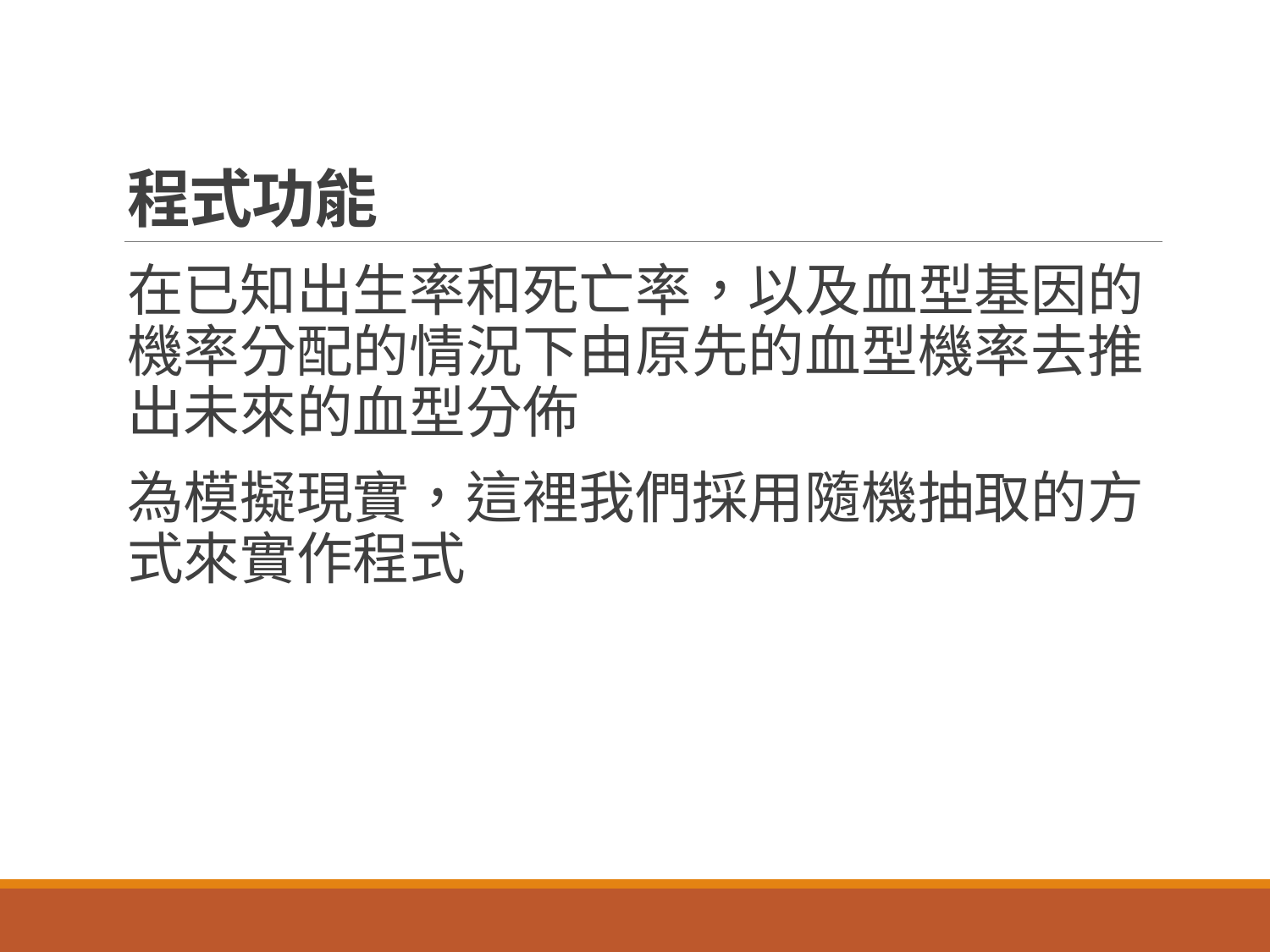

# 程式功能
在已知出生率和死亡率，以及血型基因的機率分配的情況下由原先的血型機率去推出未來的血型分佈
為模擬現實，這裡我們採用隨機抽取的方式來實作程式